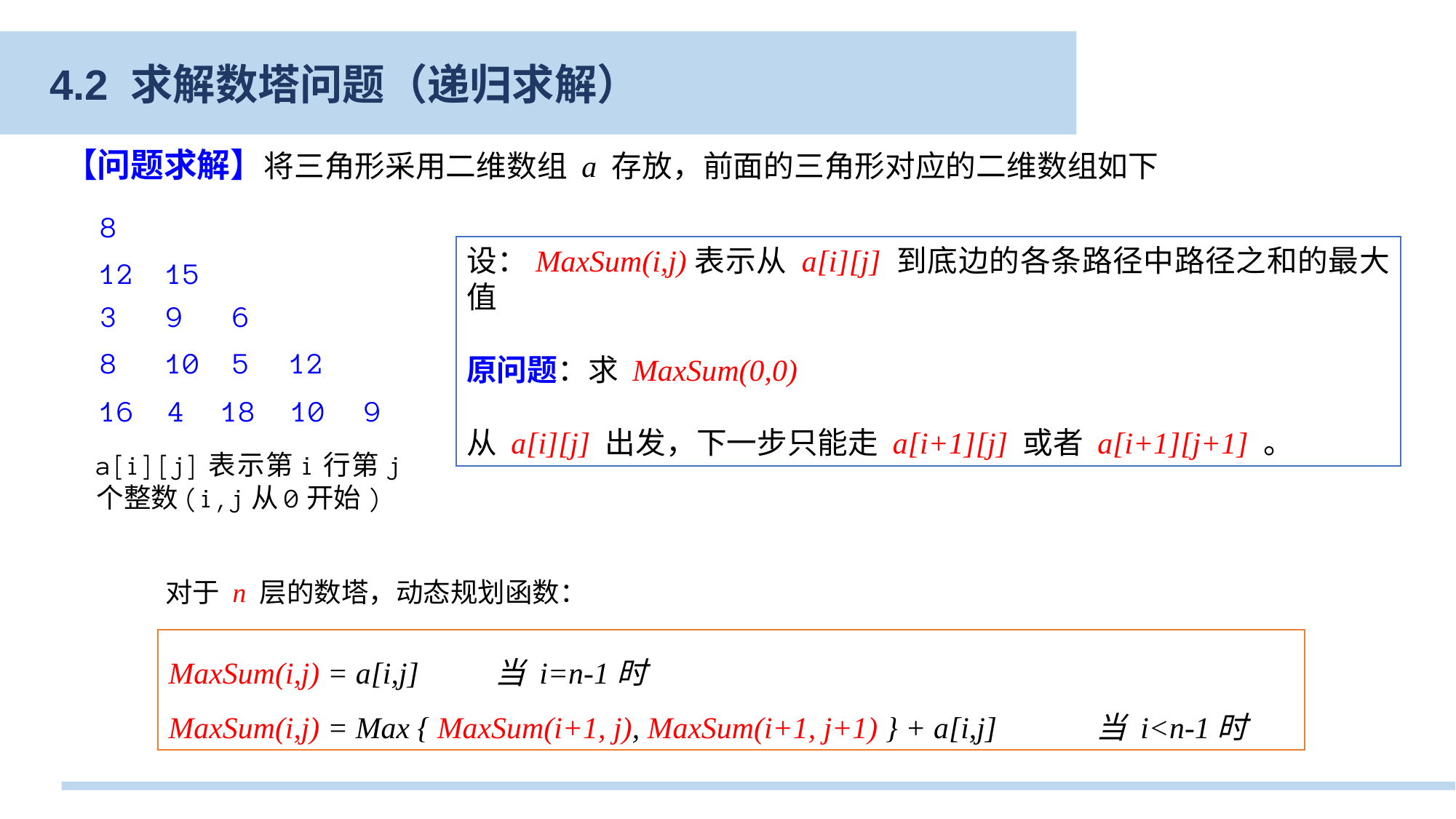

数塔问题——递归解题思路
4.2 求解数塔问题（递归求解）
【问题求解】将三角形采用二维数组 a 存放，前面的三角形对应的二维数组如下
8
12
15
3
9
6
8
10
5
12
9
16
4
18
10
设：MaxSum(i,j)表示从 a[i][j] 到底边的各条路径中路径之和的最大值

原问题：求 MaxSum(0,0)

从 a[i][j] 出发，下一步只能走 a[i+1][j] 或者 a[i+1][j+1] 。
a[i][j]表示第i行第j个整数(i,j从0开始)
对于 n 层的数塔，动态规划函数：
MaxSum(i,j) = a[i,j]         当 i=n-1时
MaxSum(i,j) = Max { MaxSum(i+1, j), MaxSum(i+1, j+1) } + a[i,j]            当 i<n-1时